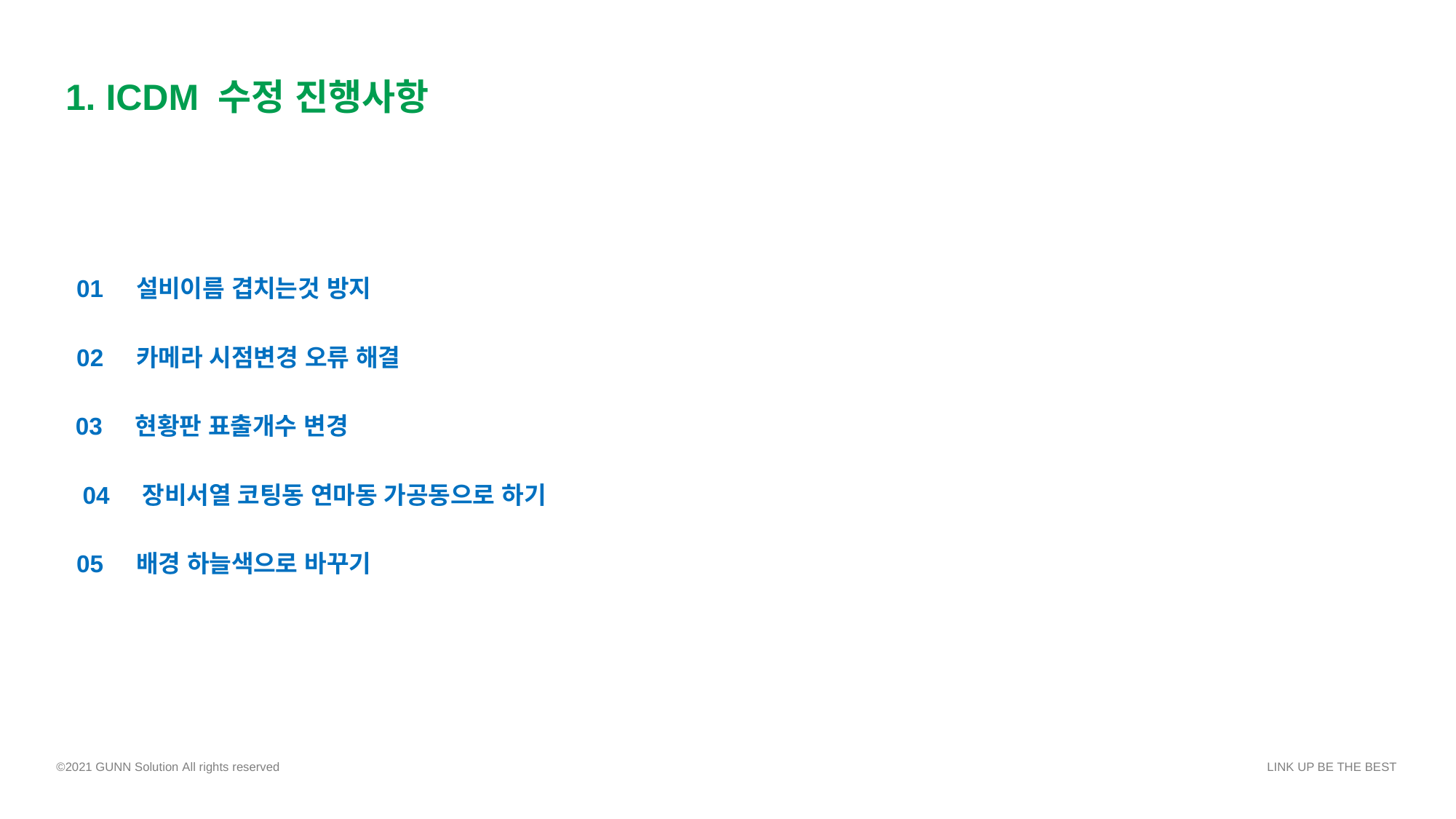

1. ICDM 수정 진행사항
01    설비이름 겹치는것 방지
02    카메라 시점변경 오류 해결
03    현황판 표출개수 변경
04    장비서열 코팅동 연마동 가공동으로 하기
05    배경 하늘색으로 바꾸기